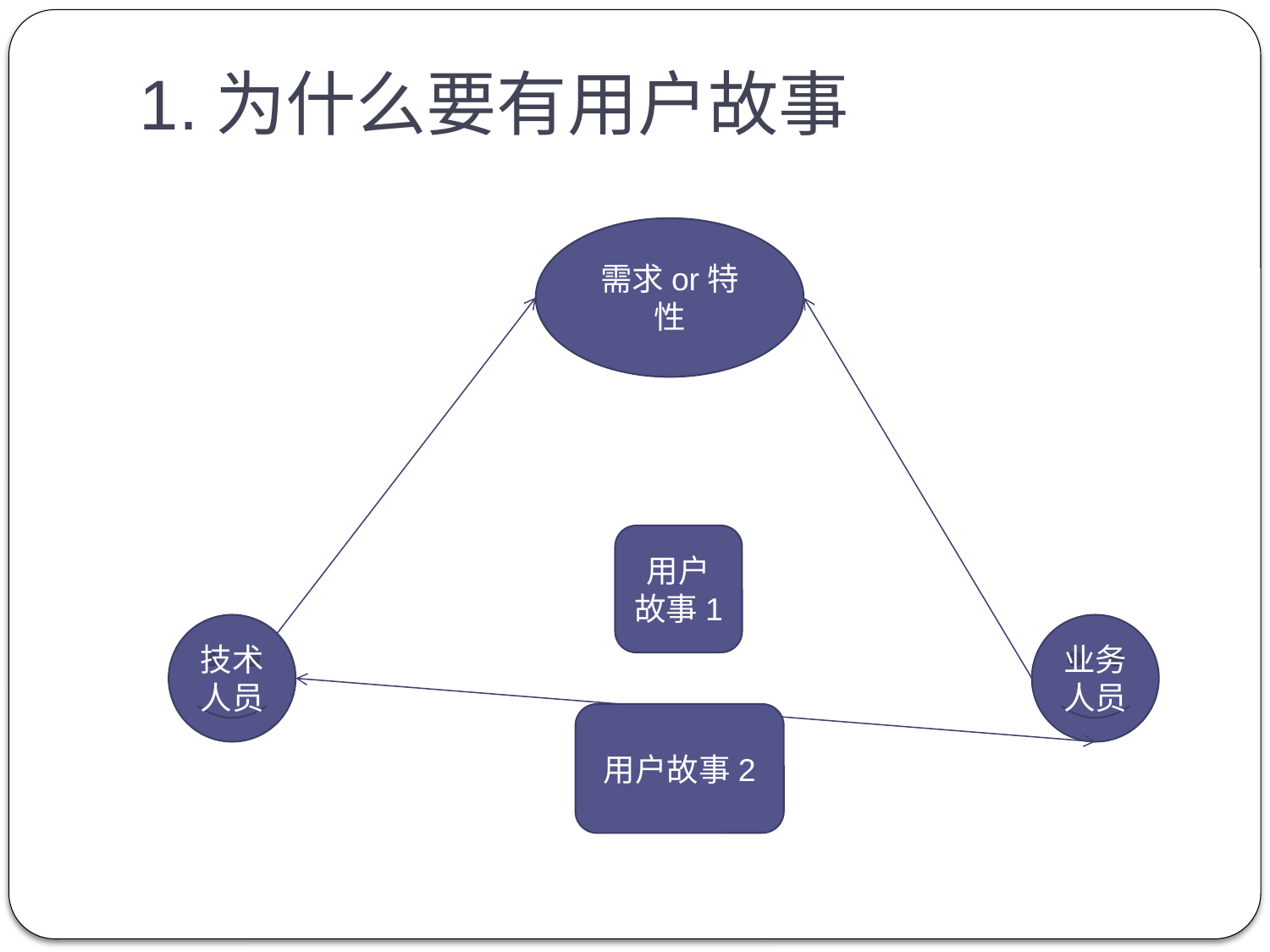

# 1.为什么要有用户故事
需求or特性
用户故事1
技术人员
业务人员
用户故事2